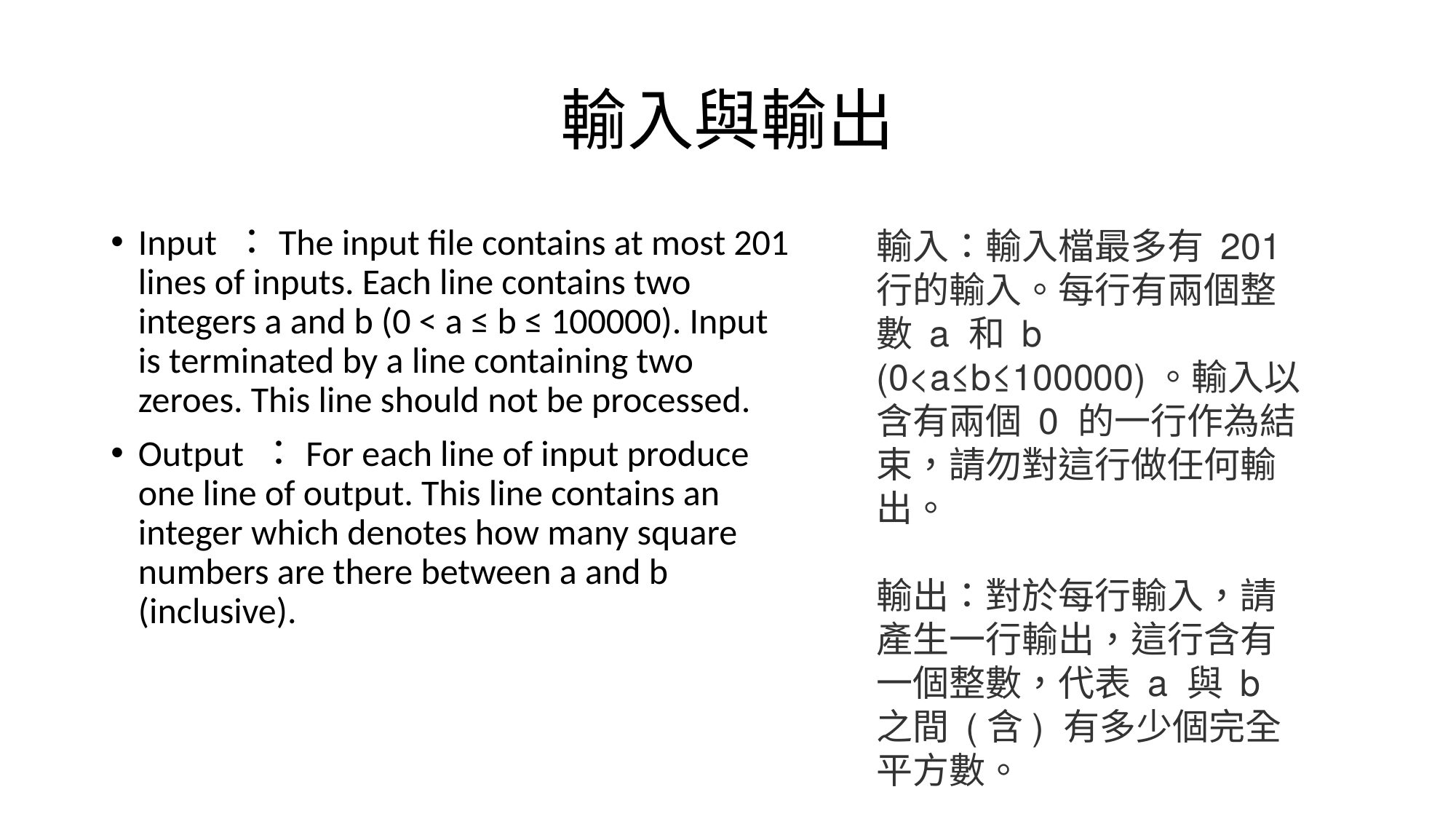

# 輸入與輸出
Input ：The input file contains at most 201 lines of inputs. Each line contains two integers a and b (0 < a ≤ b ≤ 100000). Input is terminated by a line containing two zeroes. This line should not be processed.
Output ：For each line of input produce one line of output. This line contains an integer which denotes how many square numbers are there between a and b (inclusive).
輸入：輸入檔最多有 201 行的輸入。每行有兩個整數 a 和 b (0<a≤b≤100000)。輸入以含有兩個 0 的一行作為結束，請勿對這行做任何輸出。

輸出：對於每行輸入，請產生一行輸出，這行含有一個整數，代表 a 與 b 之間 (含) 有多少個完全平方數。